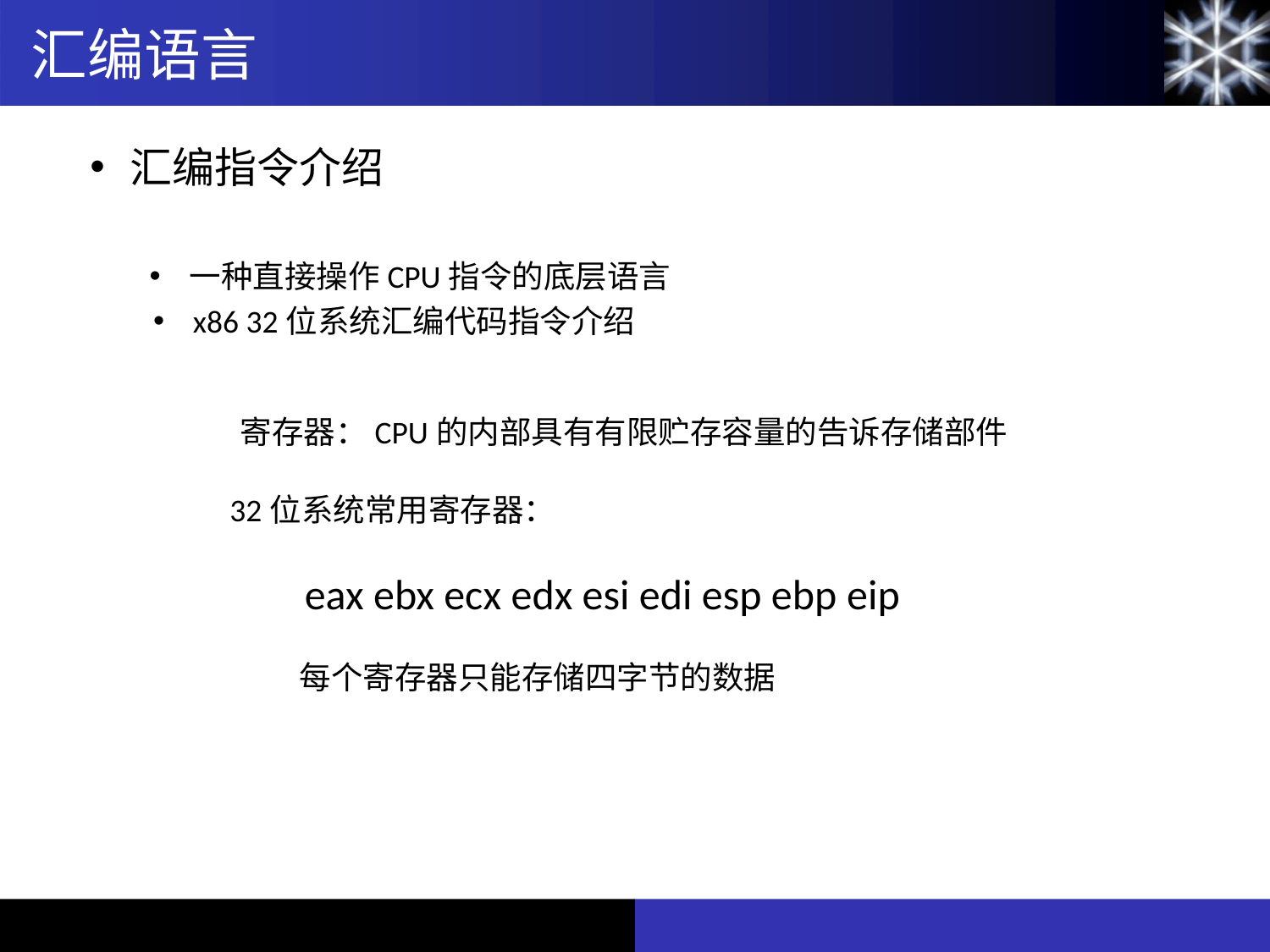

汇编语言
汇编指令介绍
一种直接操作CPU指令的底层语言
x86 32位系统汇编代码指令介绍
寄存器：CPU的内部具有有限贮存容量的告诉存储部件
32位系统常用寄存器：
eax ebx ecx edx esi edi esp ebp eip
每个寄存器只能存储四字节的数据